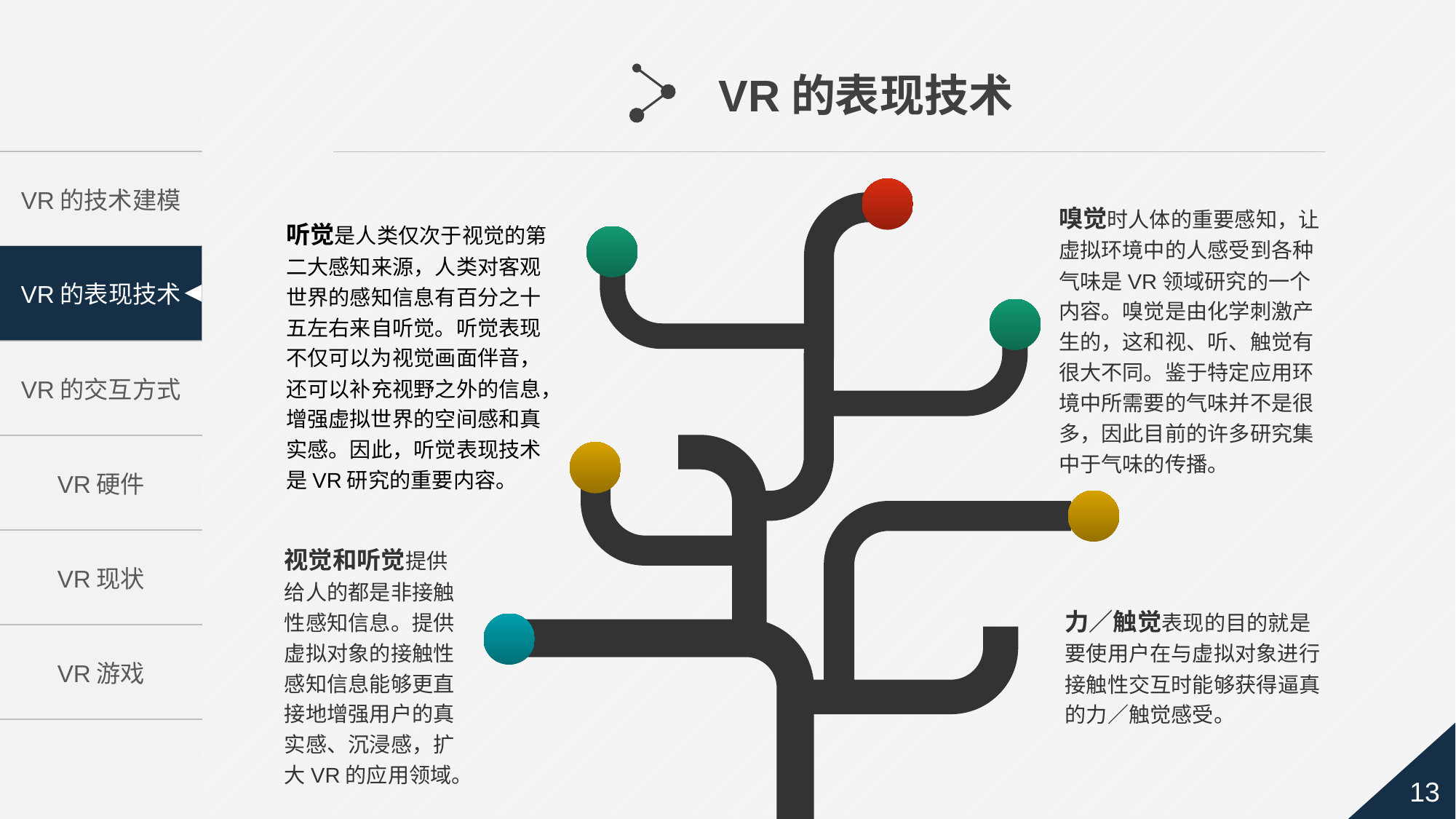

VR的表现技术

嗅觉时人体的重要感知，让虚拟环境中的人感受到各种气味是VR领域研究的一个内容。嗅觉是由化学刺激产生的，这和视、听、触觉有很大不同。鉴于特定应用环境中所需要的气味并不是很多，因此目前的许多研究集中于气味的传播。

听觉是人类仅次于视觉的第二大感知来源，人类对客观世界的感知信息有百分之十五左右来自听觉。听觉表现不仅可以为视觉画面伴音，还可以补充视野之外的信息，增强虚拟世界的空间感和真实感。因此，听觉表现技术是VR研究的重要内容。

视觉和听觉提供给人的都是非接触性感知信息。提供虚拟对象的接触性感知信息能够更直接地增强用户的真实感、沉浸感，扩大VR的应用领域。
力／触觉表现的目的就是要使用户在与虚拟对象进行接触性交互时能够获得逼真的力／触觉感受。